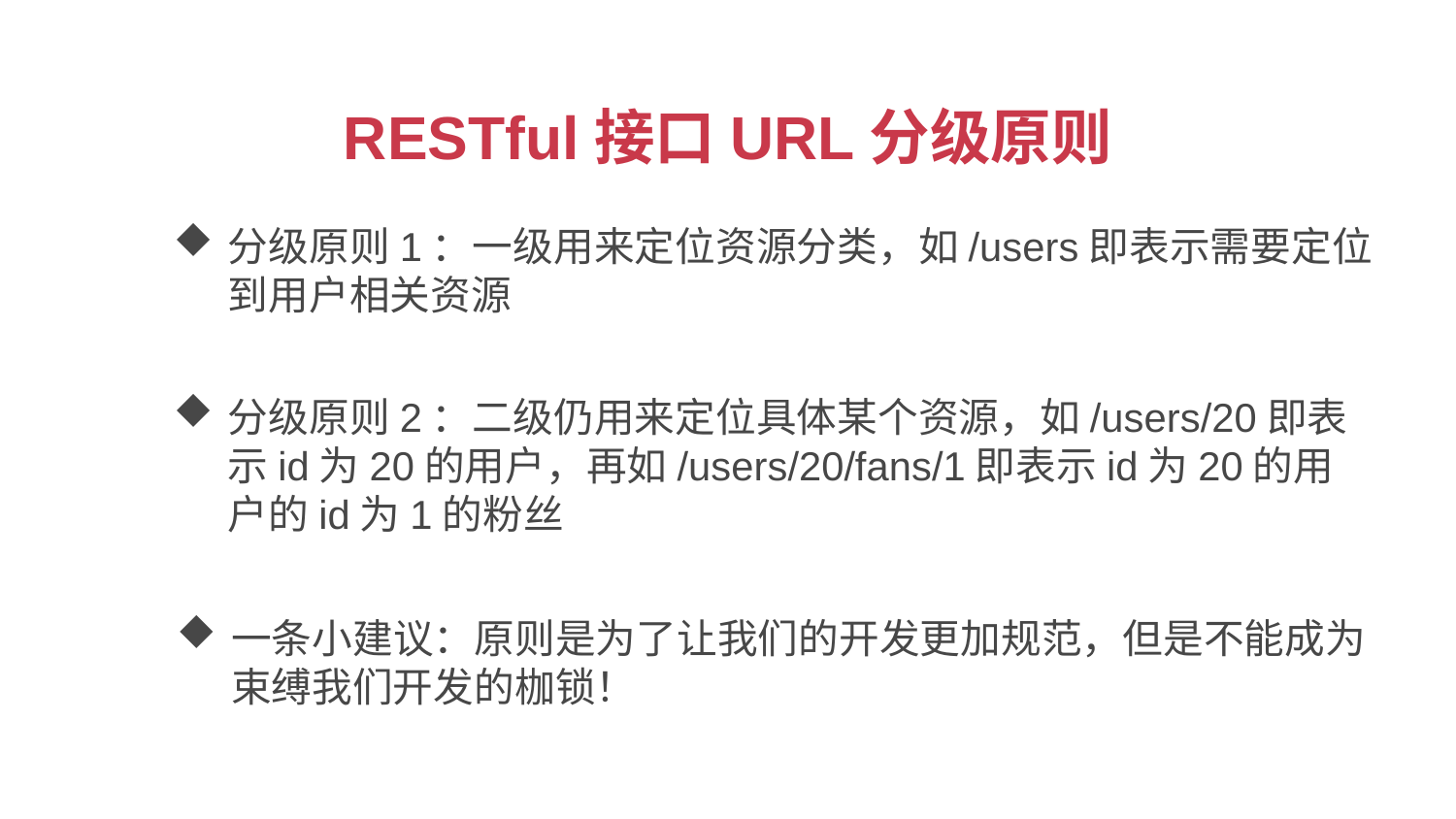

RESTful接口URL分级原则
分级原则1：一级用来定位资源分类，如/users即表示需要定位到用户相关资源
分级原则2：二级仍用来定位具体某个资源，如/users/20即表示id为20的用户，再如/users/20/fans/1即表示id为20的用户的id为1的粉丝
一条小建议：原则是为了让我们的开发更加规范，但是不能成为束缚我们开发的枷锁！